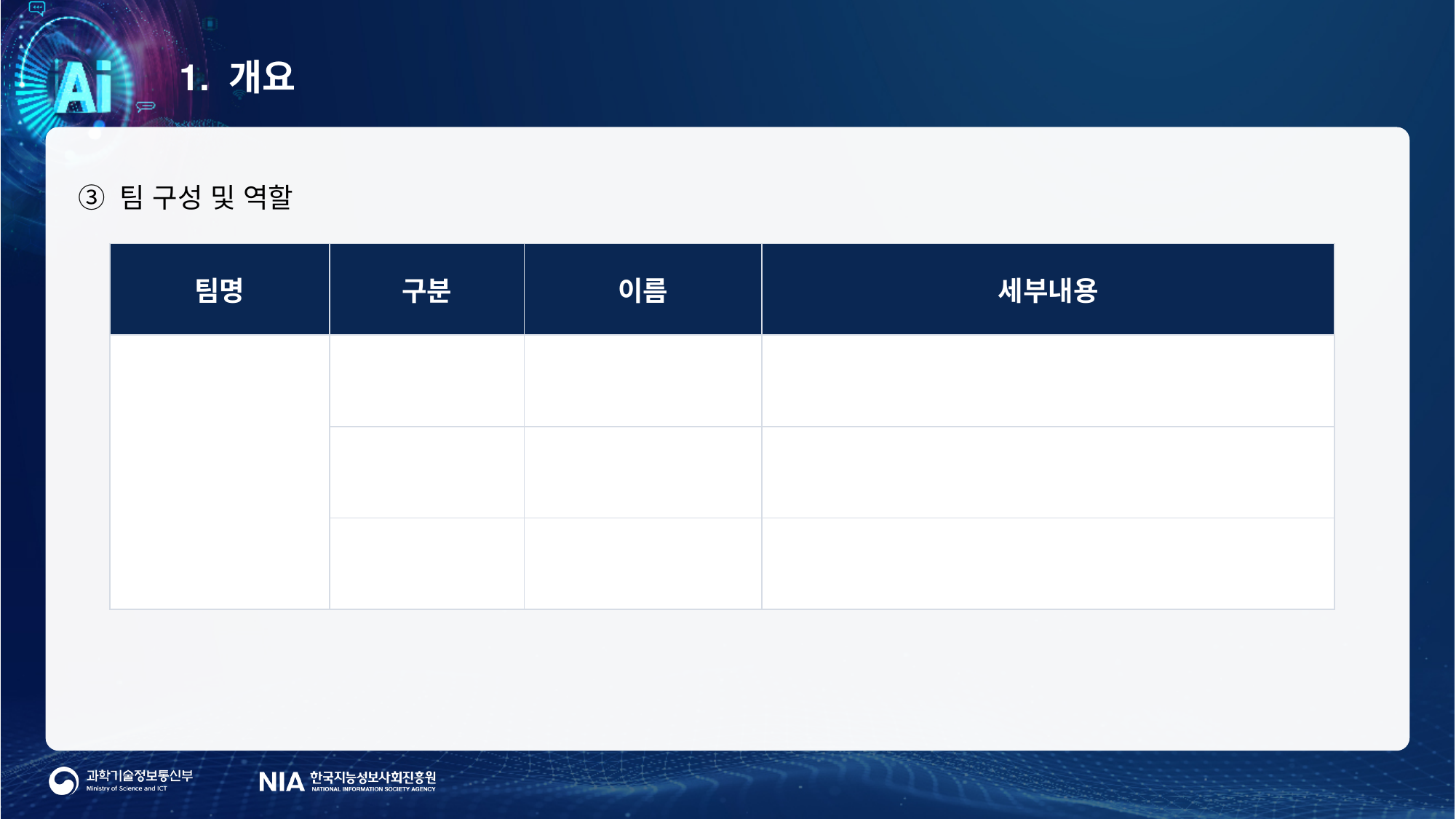

1. 개요
③ 팀 구성 및 역할

| 팀명 | 구분 | 이름 | 세부내용 |
| --- | --- | --- | --- |
|  |  |  |  |
|  |  |  |  |
|  |  |  |  |